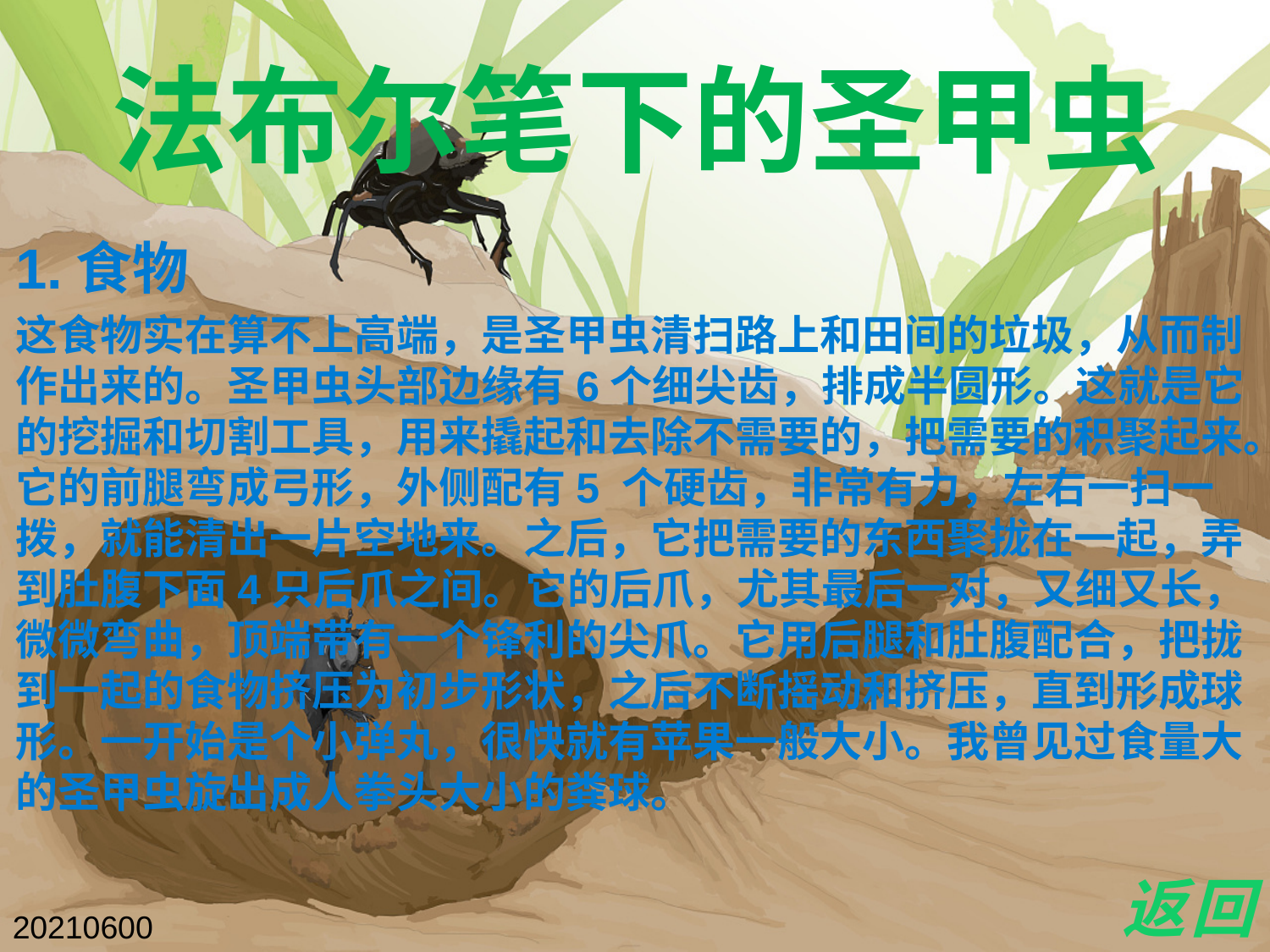

# 法布尔笔下的圣甲虫
1.食物
这食物实在算不上高端，是圣甲虫清扫路上和田间的垃圾，从而制作出来的。圣甲虫头部边缘有6个细尖齿，排成半圆形。这就是它的挖掘和切割工具，用来撬起和去除不需要的，把需要的积聚起来。它的前腿弯成弓形，外侧配有5 个硬齿，非常有力，左右一扫一拨，就能清出一片空地来。之后，它把需要的东西聚拢在一起，弄到肚腹下面4只后爪之间。它的后爪，尤其最后一对，又细又长，微微弯曲，顶端带有一个锋利的尖爪。它用后腿和肚腹配合，把拢到一起的食物挤压为初步形状，之后不断摇动和挤压，直到形成球形。一开始是个小弹丸，很快就有苹果一般大小。我曾见过食量大的圣甲虫旋出成人拳头大小的粪球。
返回
202106005